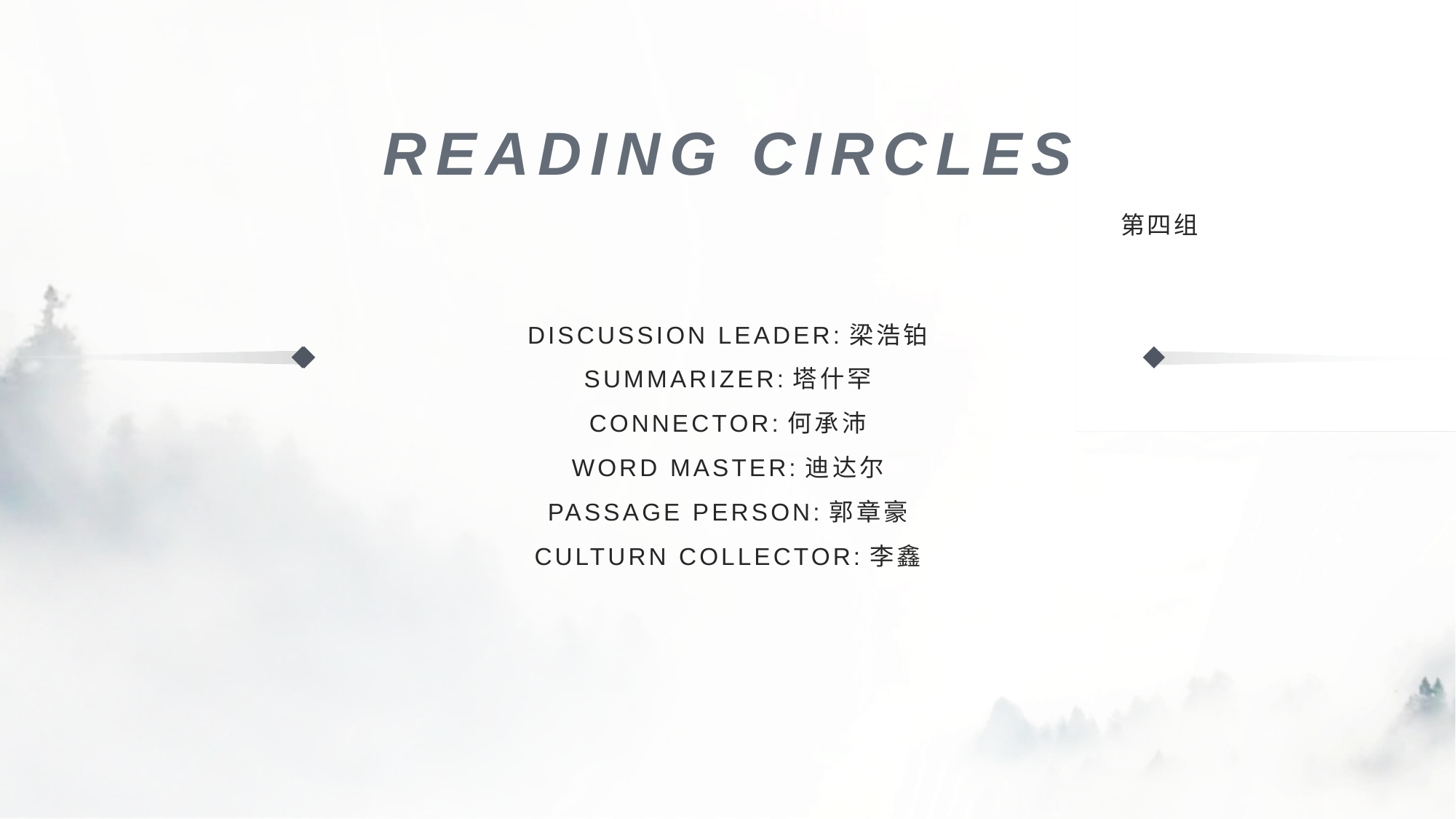

# READING CIRCLES
第四组

DISCUSSION LEADER:梁浩铂
SUMMARIZER:塔什罕
CONNECTOR:何承沛
WORD MASTER:迪达尔
PASSAGE PERSON:郭章豪
CULTURN COLLECTOR:李鑫